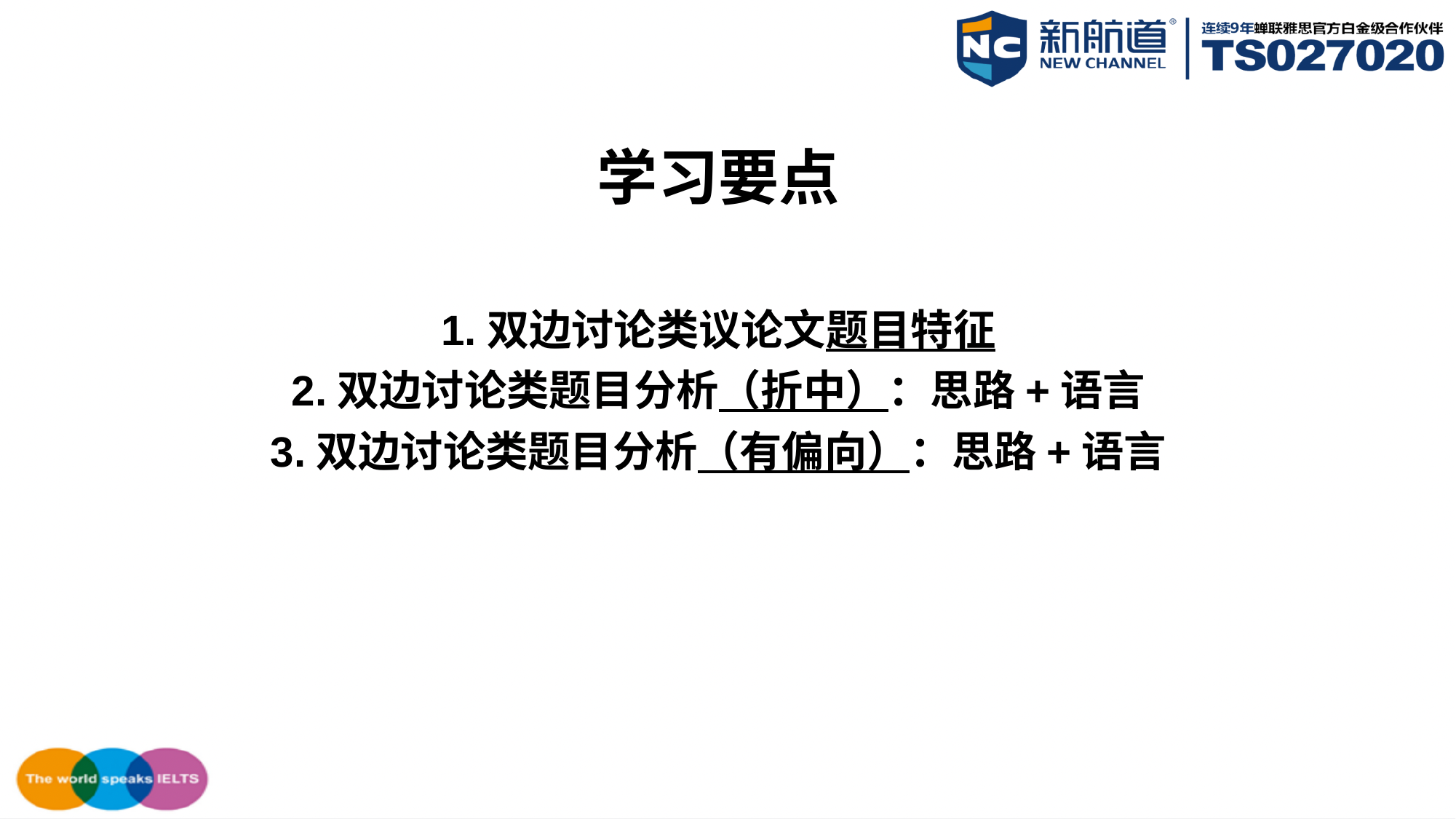

学习要点

1.双边讨论类议论文题目特征
2.双边讨论类题目分析（折中）：思路+语言
3.双边讨论类题目分析（有偏向）：思路+语言